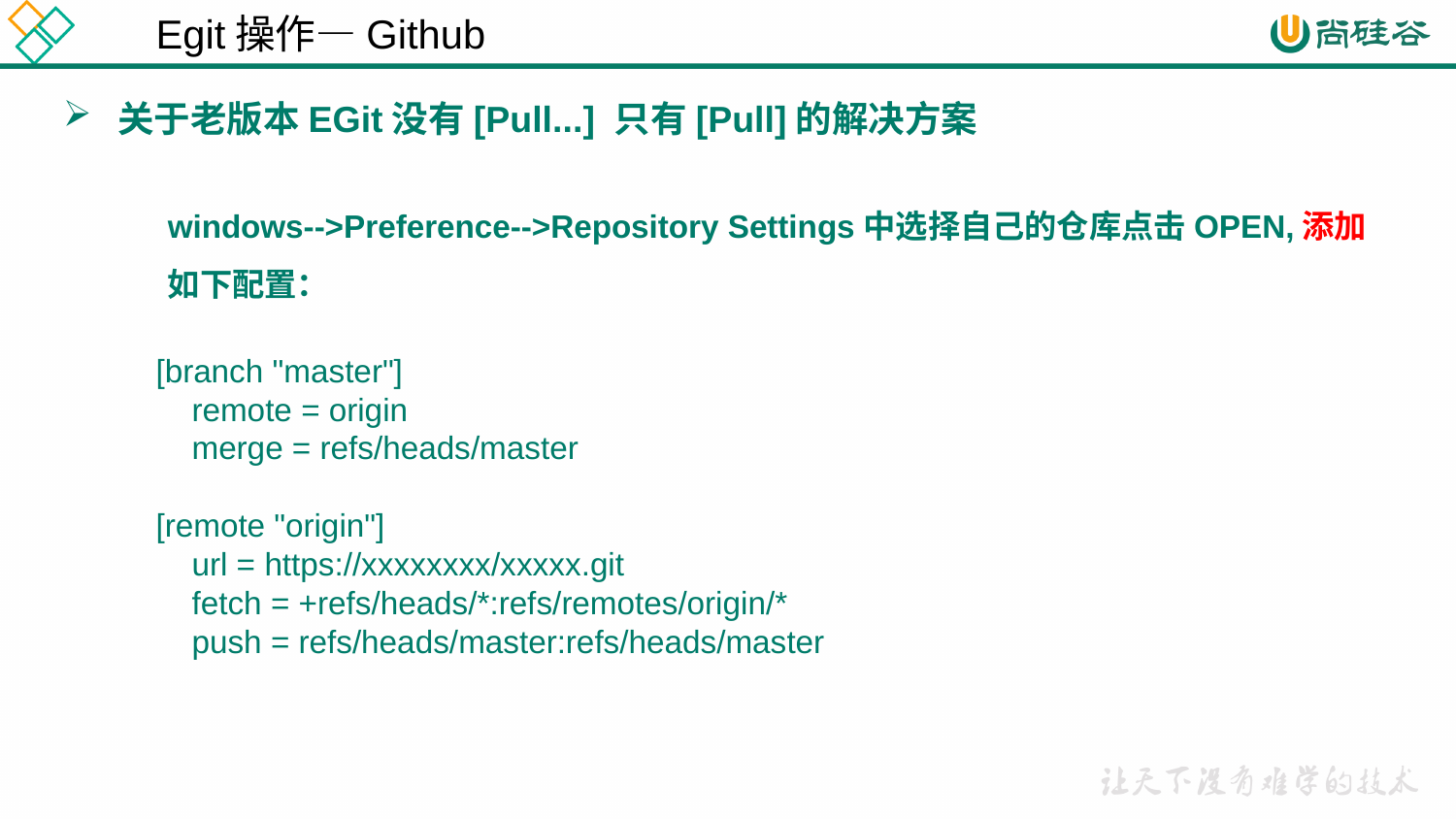

Egit操作—Github
关于老版本EGit没有[Pull...] 只有[Pull]的解决方案
windows-->Preference-->Repository Settings中选择自己的仓库点击OPEN,添加如下配置：
[branch "master"]
    remote = origin
    merge = refs/heads/master

[remote "origin"]
    url = https://xxxxxxxx/xxxxx.git
    fetch = +refs/heads/*:refs/remotes/origin/*
    push = refs/heads/master:refs/heads/master